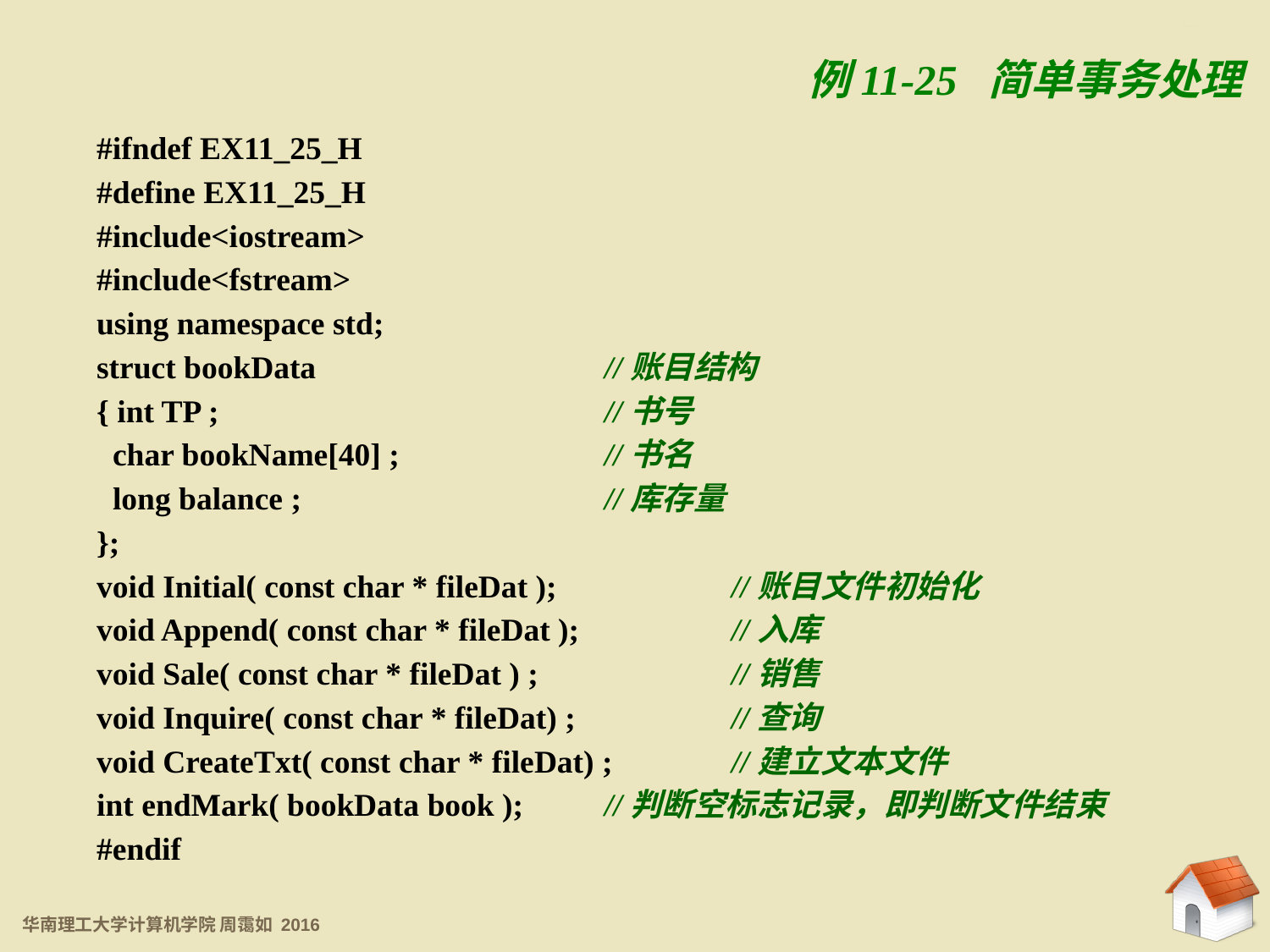

11.5.4  二进制文件
例11-25  简单事务处理
#ifndef EX11_25_H
#define EX11_25_H
#include<iostream>
#include<fstream>
using namespace std;
struct bookData			//账目结构
{ int TP ;				//书号
  char bookName[40] ;		//书名
  long balance ;			//库存量
};
void Initial( const char * fileDat );		//账目文件初始化
void Append( const char * fileDat );		//入库
void Sale( const char * fileDat ) ;		//销售
void Inquire( const char * fileDat) ;		//查询
void CreateTxt( const char * fileDat) ;	//建立文本文件
int endMark( bookData book );	//判断空标志记录，即判断文件结束
#endif